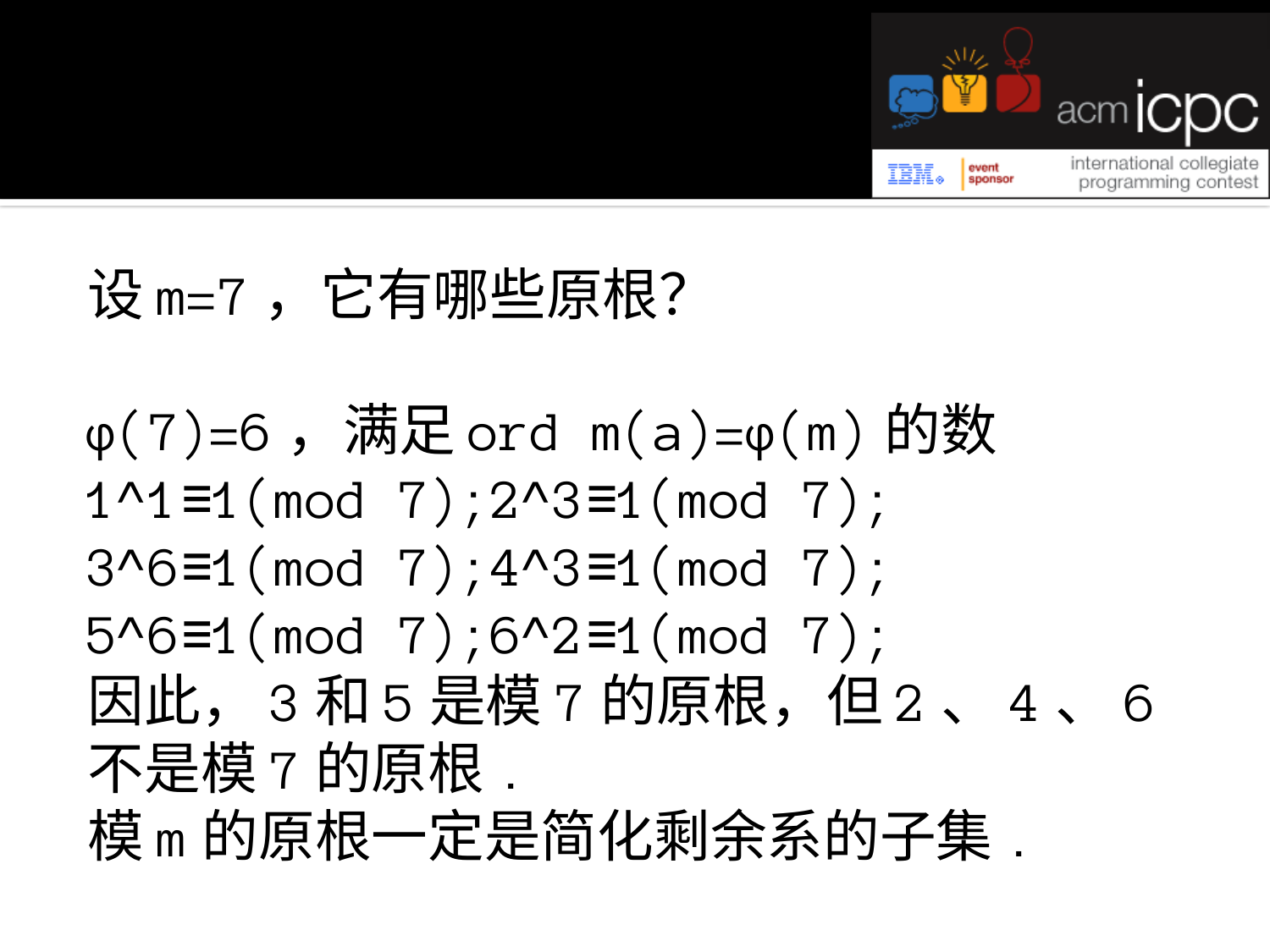

#
设m=7，它有哪些原根？

φ(7)=6，满足ord m(a)=φ(m)的数
1^1≡1(mod 7);2^3≡1(mod 7);
3^6≡1(mod 7);4^3≡1(mod 7);
5^6≡1(mod 7);6^2≡1(mod 7);
因此，3和5是模7的原根，但2、4、6不是模7的原根.
模m的原根一定是简化剩余系的子集.